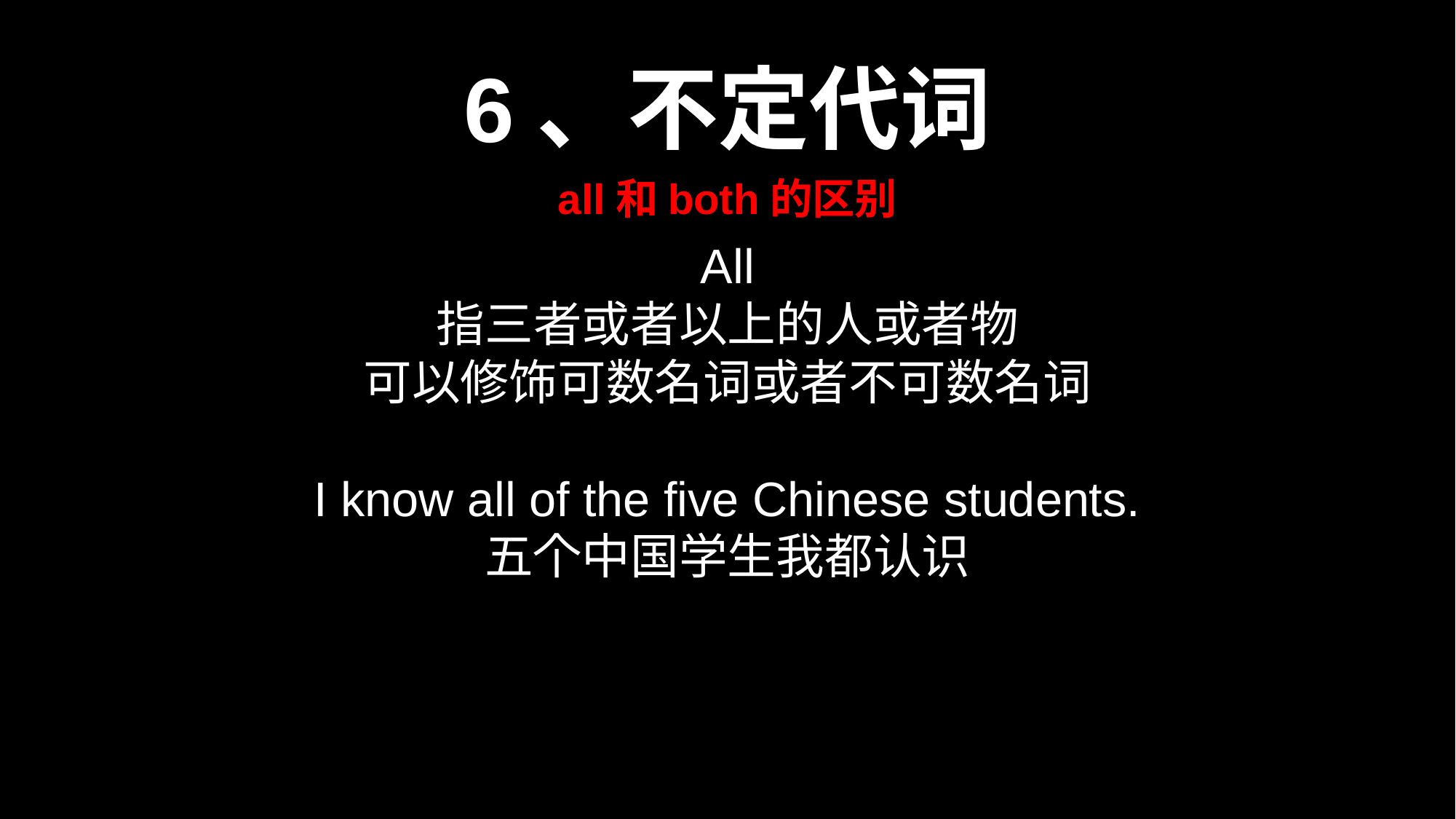

6、不定代词
all和both的区别
All
指三者或者以上的人或者物
可以修饰可数名词或者不可数名词

I know all of the five Chinese students.
五个中国学生我都认识